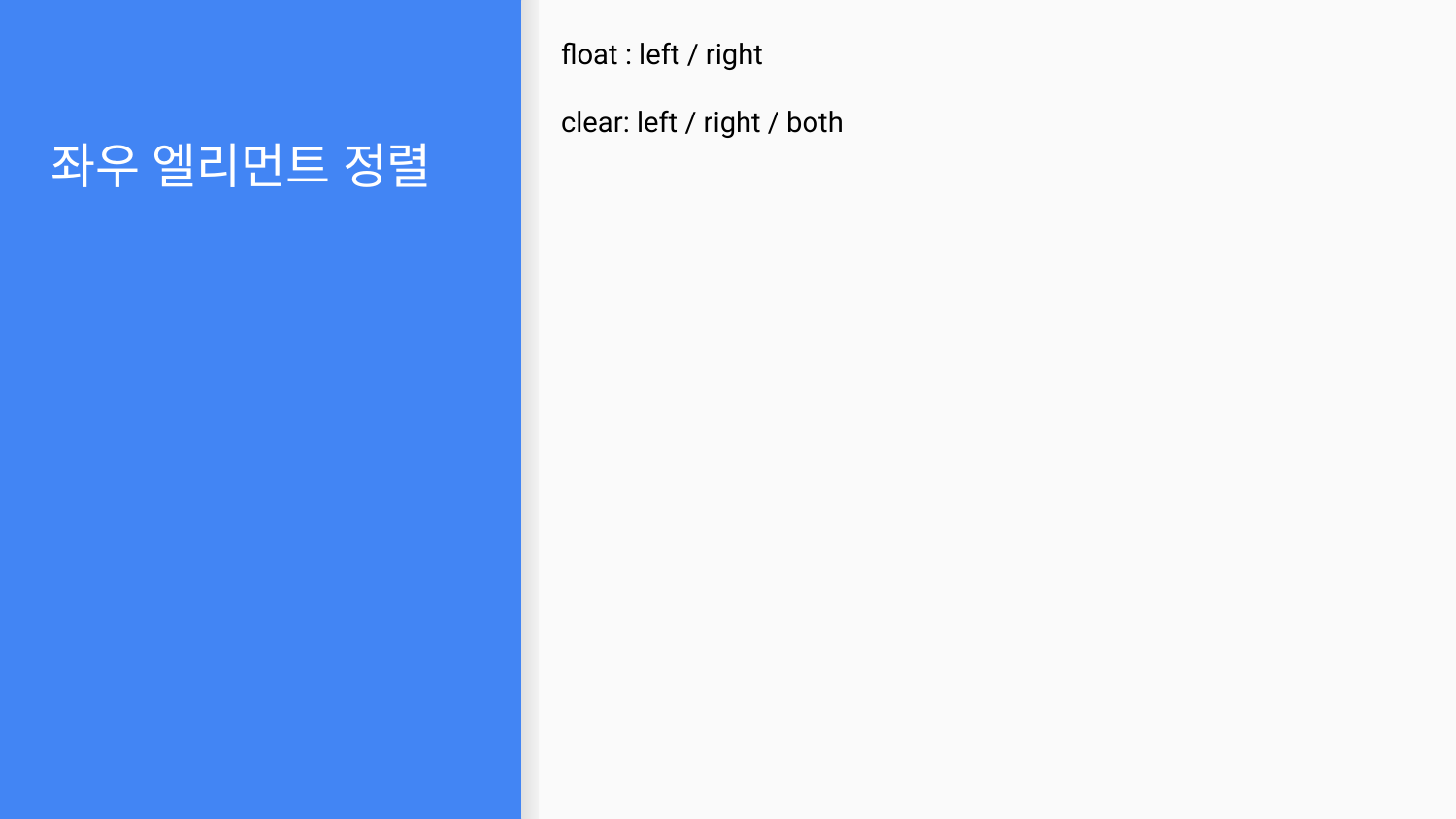

float : left / right

clear: left / right / both
# 좌우 엘리먼트 정렬